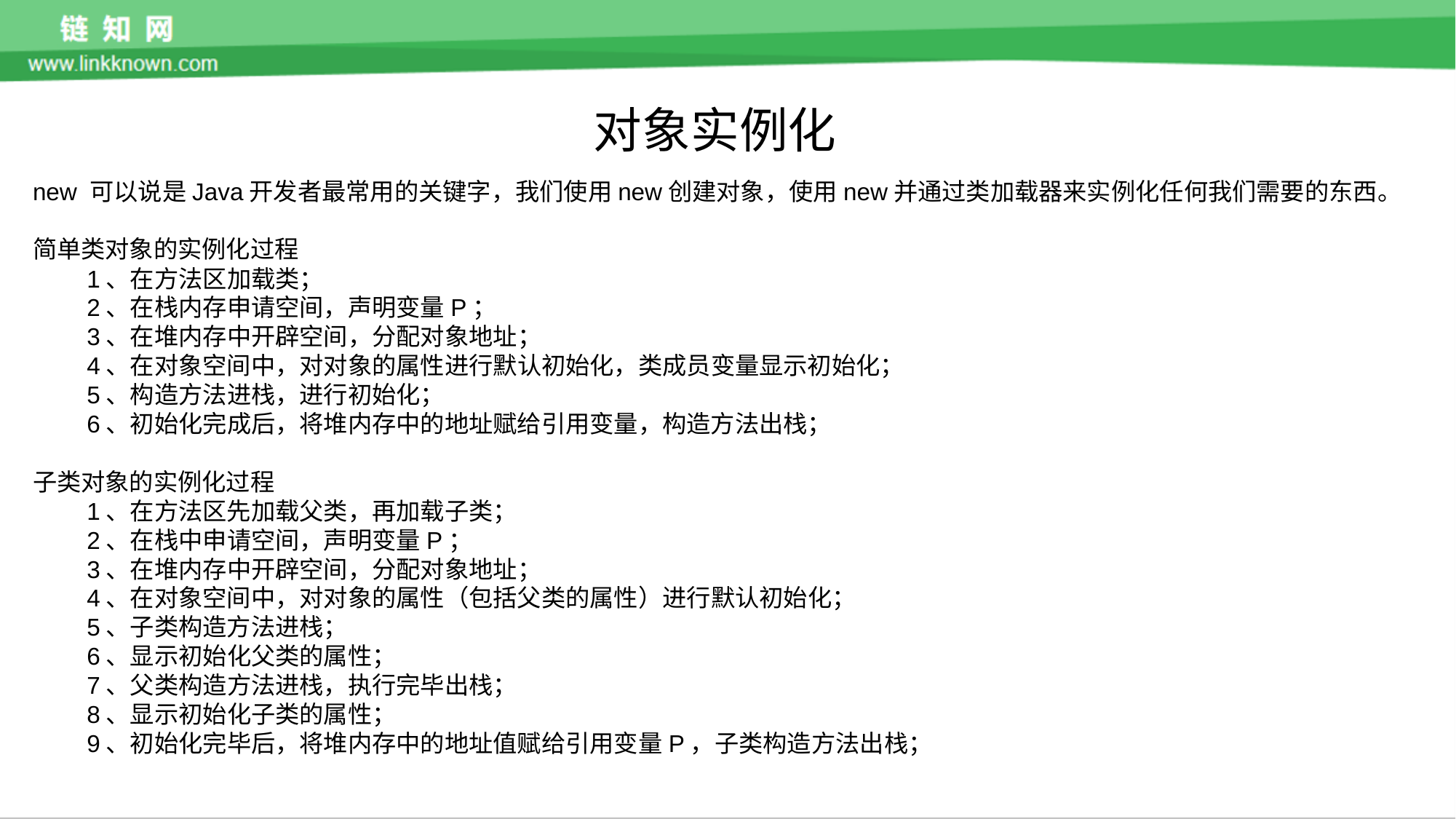

对象实例化
new 可以说是Java开发者最常用的关键字，我们使用new创建对象，使用new并通过类加载器来实例化任何我们需要的东西。

简单类对象的实例化过程
　　1、在方法区加载类；
　　2、在栈内存申请空间，声明变量P；
　　3、在堆内存中开辟空间，分配对象地址；
　　4、在对象空间中，对对象的属性进行默认初始化，类成员变量显示初始化；
　　5、构造方法进栈，进行初始化；
　　6、初始化完成后，将堆内存中的地址赋给引用变量，构造方法出栈；

子类对象的实例化过程
　　1、在方法区先加载父类，再加载子类；
　　2、在栈中申请空间，声明变量P；
　　3、在堆内存中开辟空间，分配对象地址；
　　4、在对象空间中，对对象的属性（包括父类的属性）进行默认初始化；
　　5、子类构造方法进栈；
　　6、显示初始化父类的属性；
　　7、父类构造方法进栈，执行完毕出栈；
　　8、显示初始化子类的属性；
　　9、初始化完毕后，将堆内存中的地址值赋给引用变量P，子类构造方法出栈；